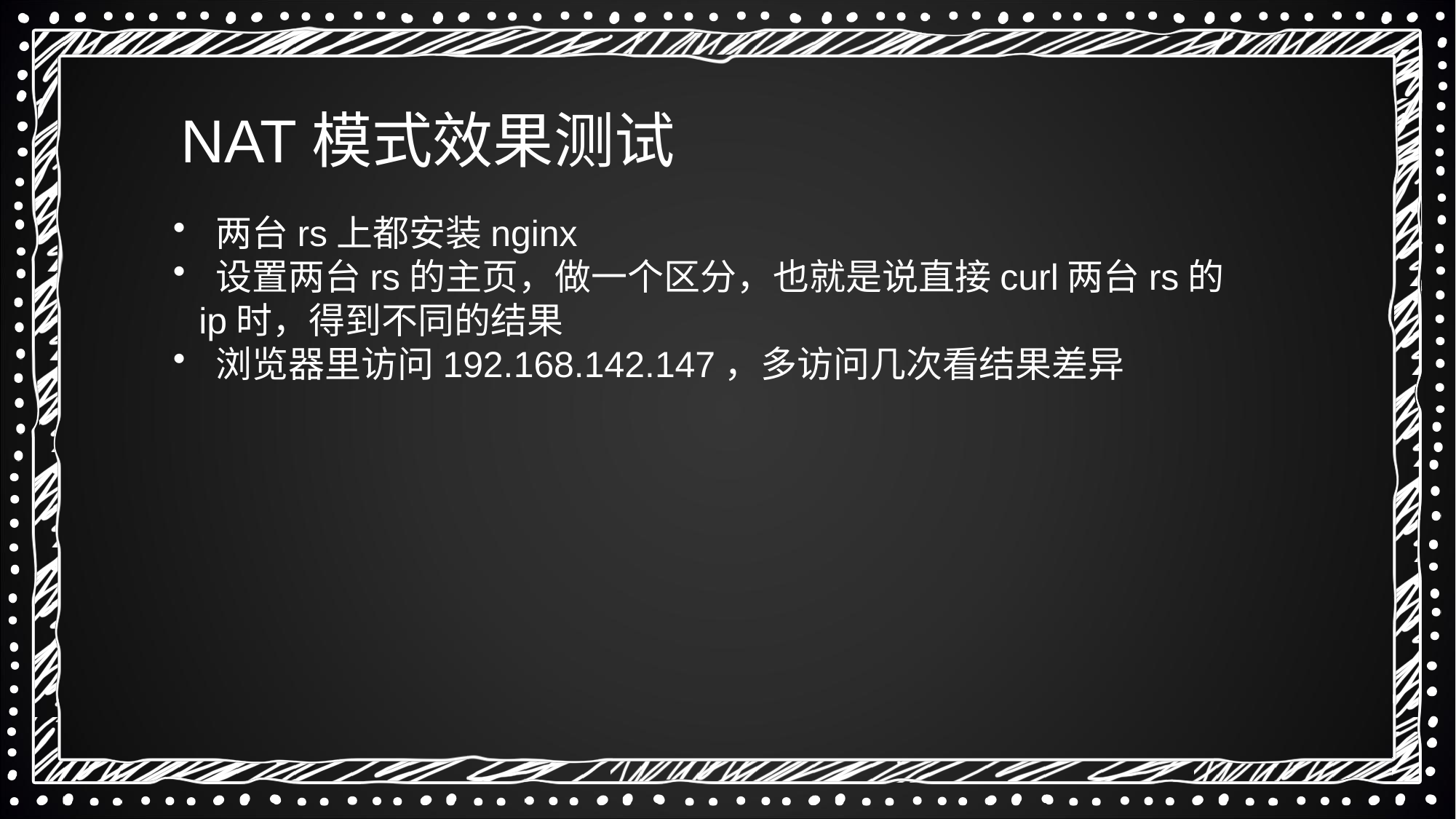

NAT模式效果测试
 两台rs上都安装nginx
 设置两台rs的主页，做一个区分，也就是说直接curl两台rs的ip时，得到不同的结果
 浏览器里访问192.168.142.147，多访问几次看结果差异